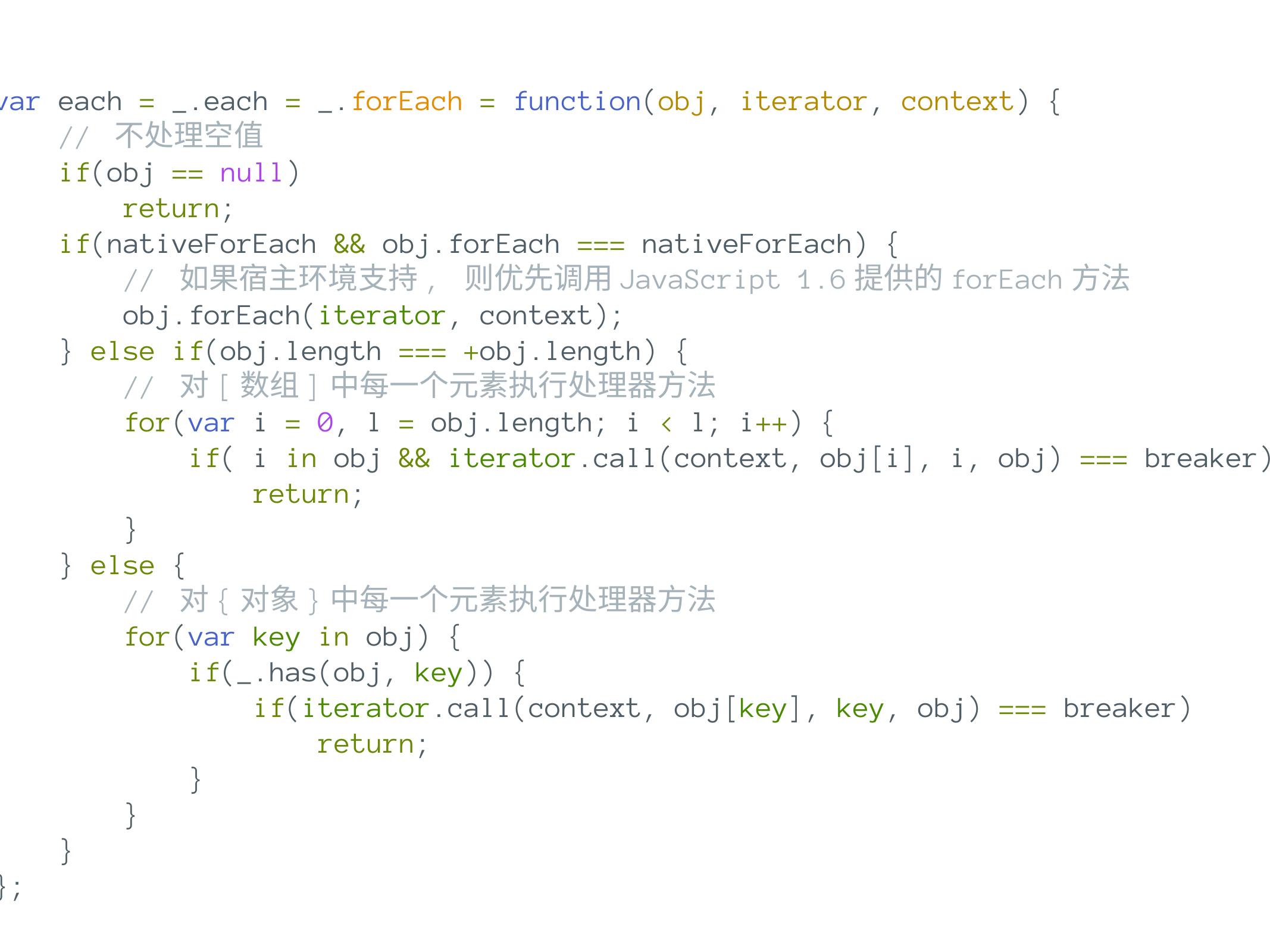

var each = _.each = _.forEach = function(obj, iterator, context) {
    // 不处理空值
    if(obj == null)
        return;
    if(nativeForEach && obj.forEach === nativeForEach) {
        // 如果宿主环境支持, 则优先调用JavaScript 1.6提供的forEach方法
        obj.forEach(iterator, context);
    } else if(obj.length === +obj.length) {
        // 对[数组]中每一个元素执行处理器方法
        for(var i = 0, l = obj.length; i < l; i++) {
            if( i in obj && iterator.call(context, obj[i], i, obj) === breaker)
                return;
        }
    } else {
        // 对{对象}中每一个元素执行处理器方法
        for(var key in obj) {
            if(_.has(obj, key)) {
                if(iterator.call(context, obj[key], key, obj) === breaker)
                    return;
            }
        }
    }
};